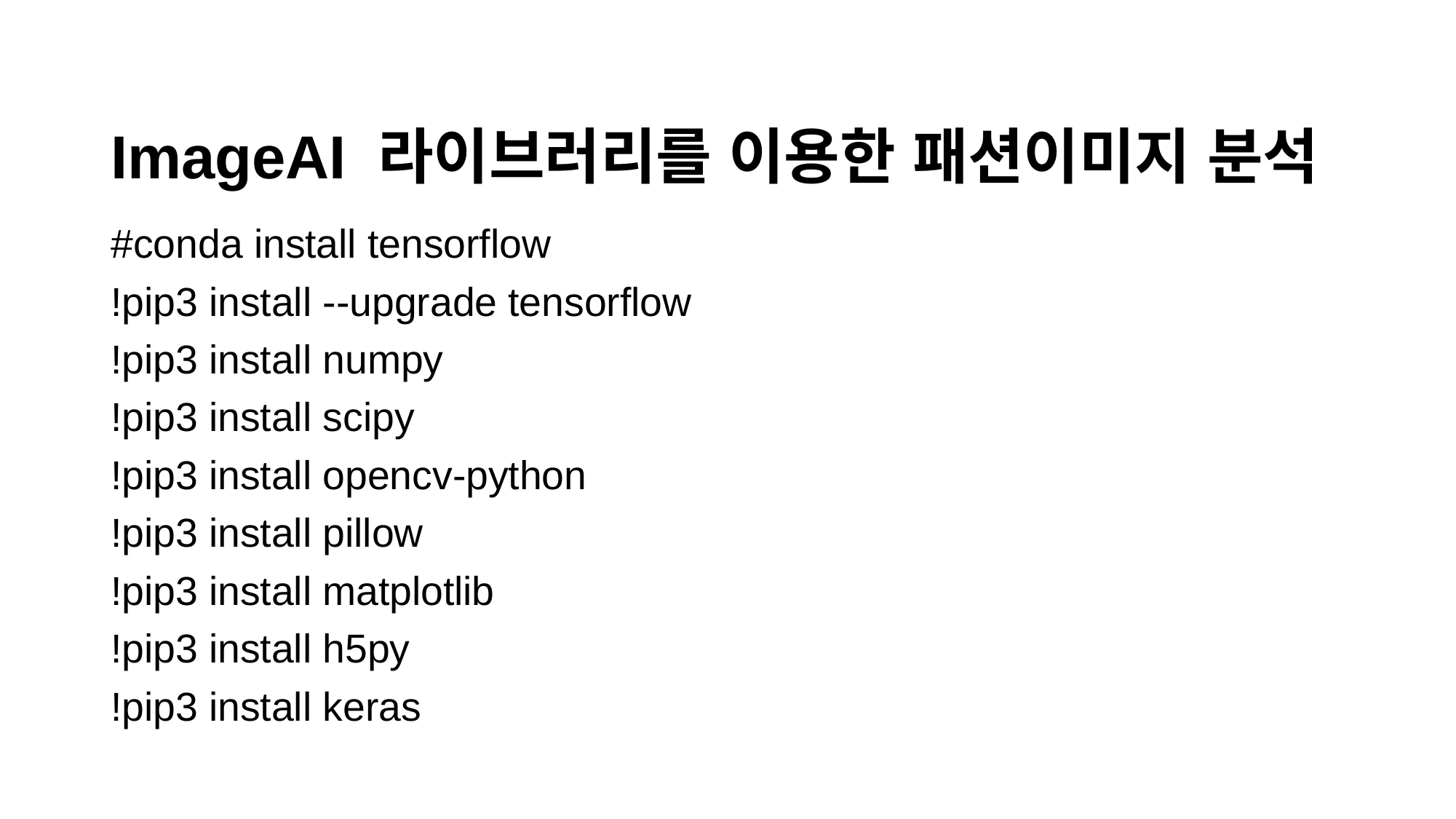

# ImageAI 라이브러리를 이용한 패션이미지 분석
#conda install tensorflow
!pip3 install --upgrade tensorflow
!pip3 install numpy
!pip3 install scipy
!pip3 install opencv-python
!pip3 install pillow
!pip3 install matplotlib
!pip3 install h5py
!pip3 install keras